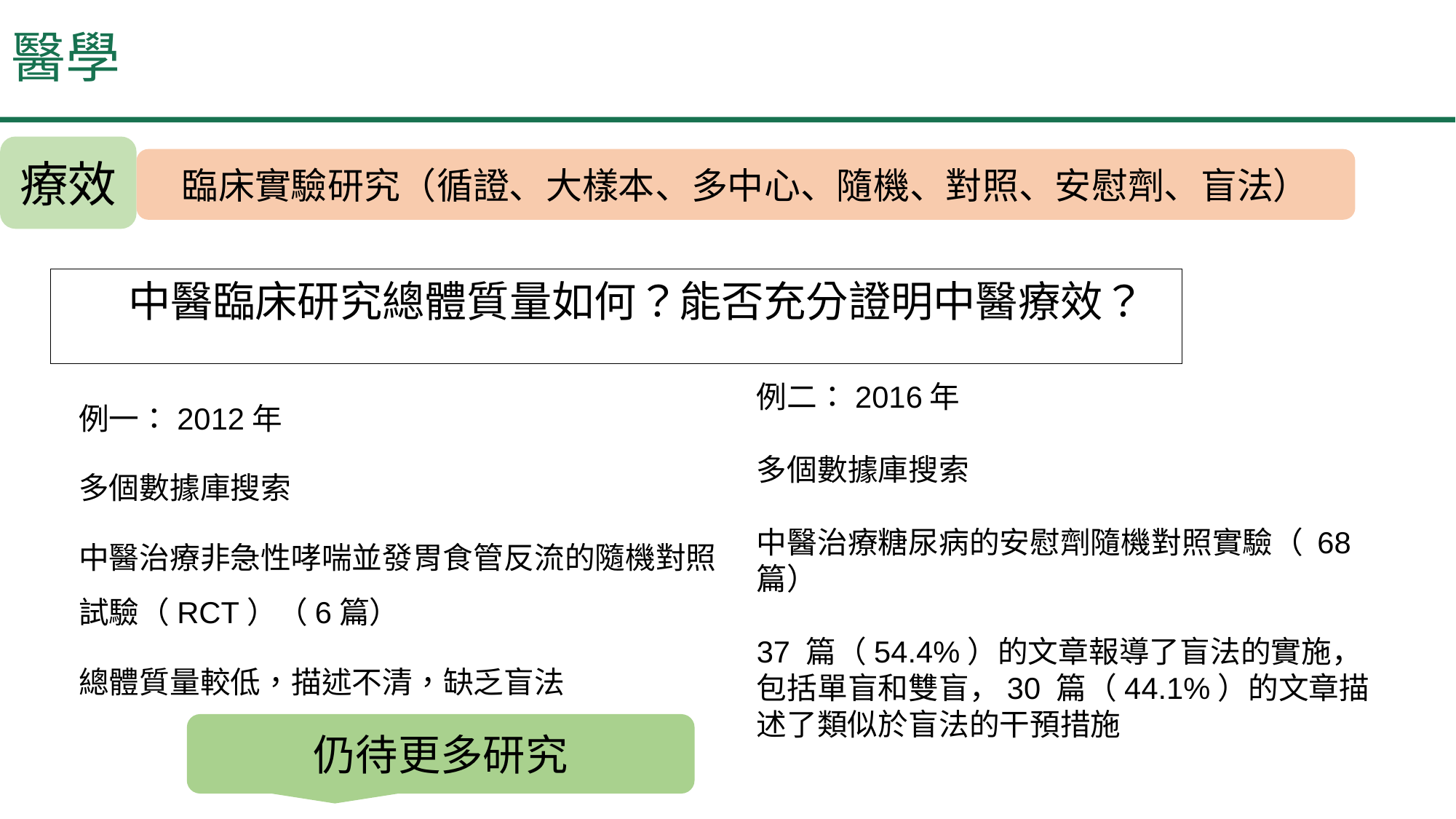

# 醫學
療效
臨床實驗研究（循證、大樣本、多中心、隨機、對照、安慰劑、盲法）
      中醫臨床研究總體質量如何？能否充分證明中醫療效？

例二：2016年

多個數據庫搜索

中醫治療糖尿病的安慰劑隨機對照實驗（ 68篇）

37 篇（54.4%）的文章報導了盲法的實施，包括單盲和雙盲，30 篇（44.1%）的文章描述了類似於盲法的干預措施
例一：2012年
多個數據庫搜索
中醫治療非急性哮喘並發胃食管反流的隨機對照試驗（RCT）（6篇）
總體質量較低，描述不清，缺乏盲法
仍待更多研究